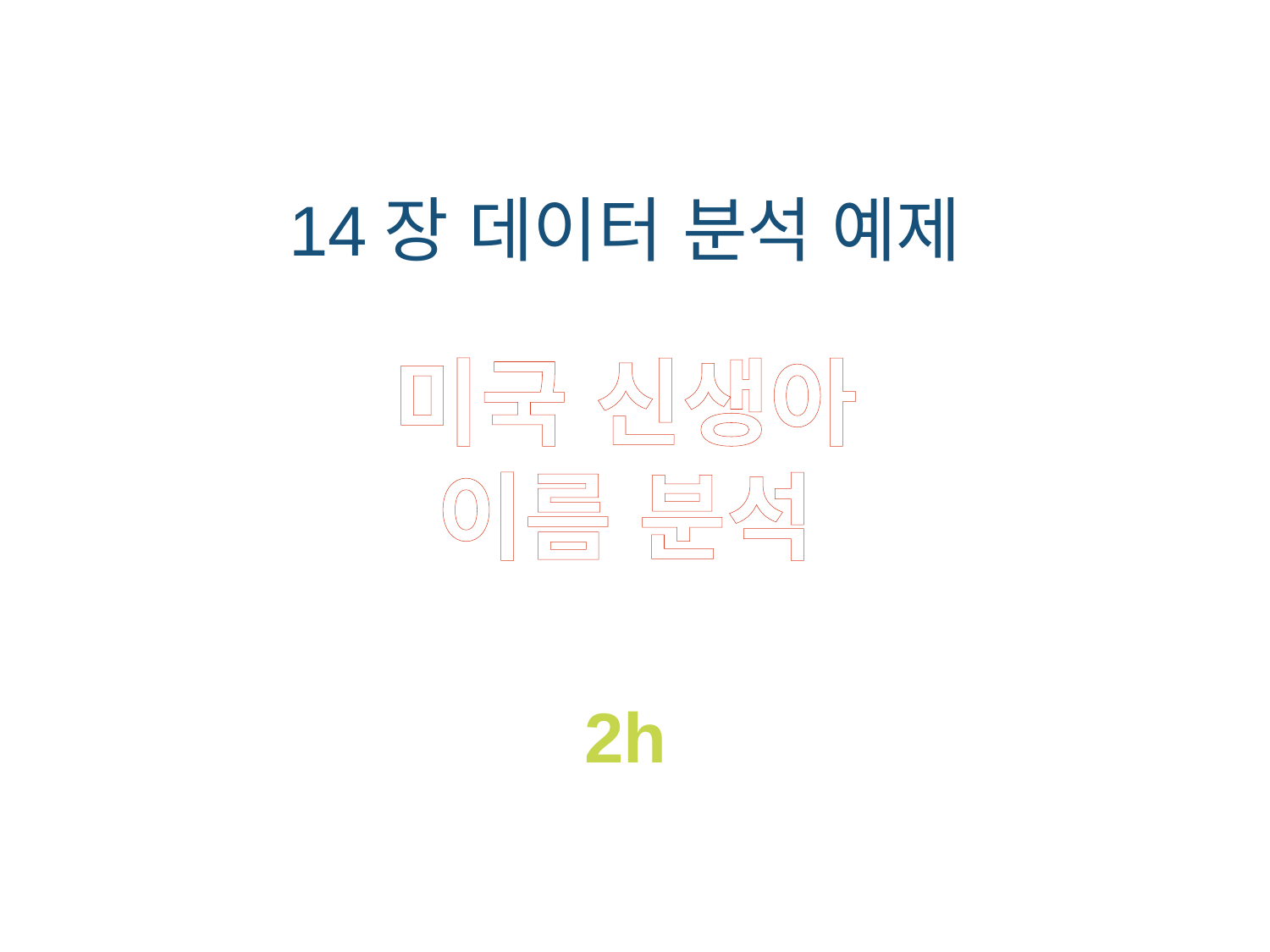

14장 데이터 분석 예제
미국 신생아
이름 분석
2h